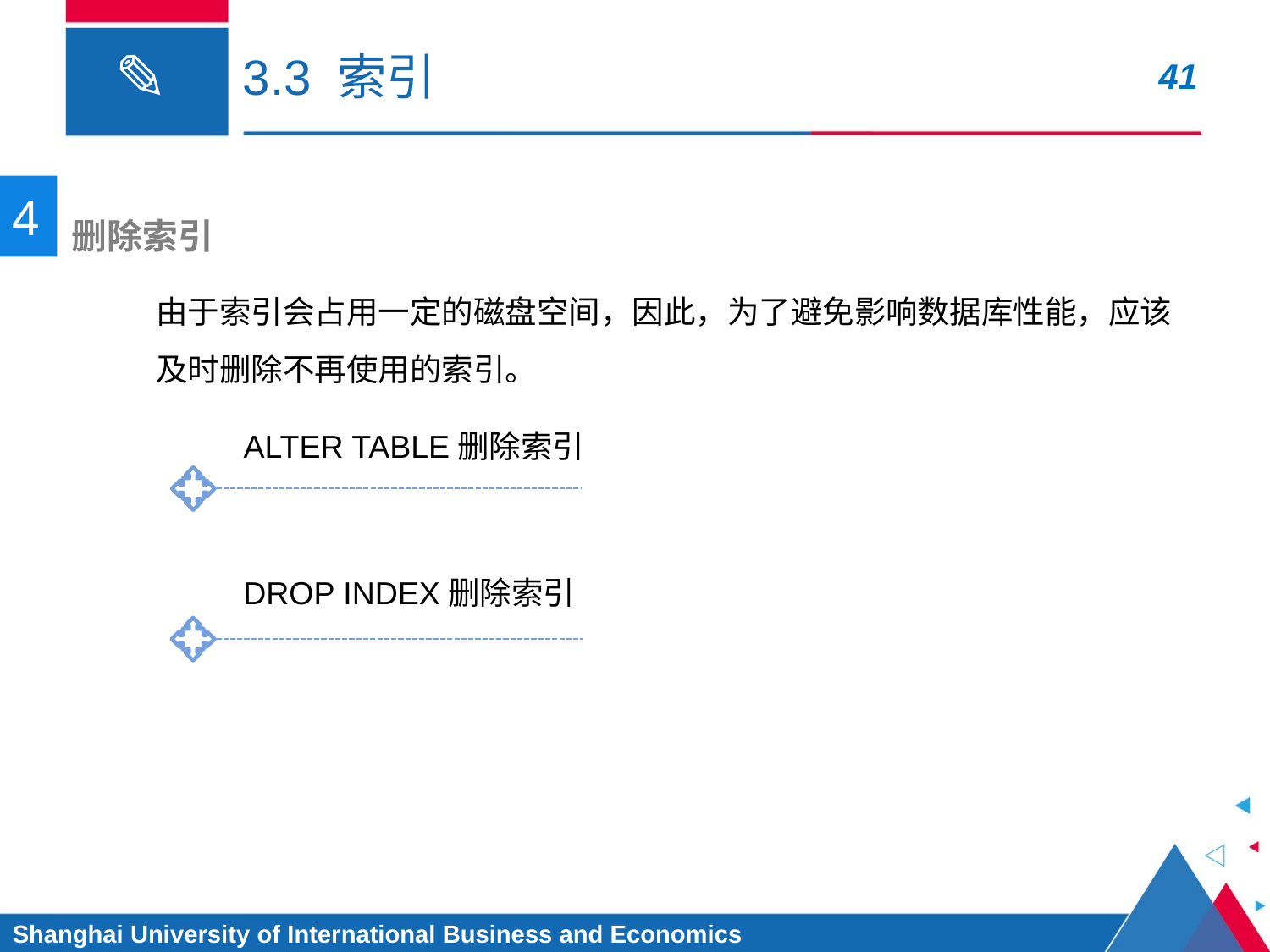

# 3.3 索引

4
删除索引
由于索引会占用一定的磁盘空间，因此，为了避免影响数据库性能，应该及时删除不再使用的索引。
ALTER TABLE删除索引

DROP INDEX删除索引